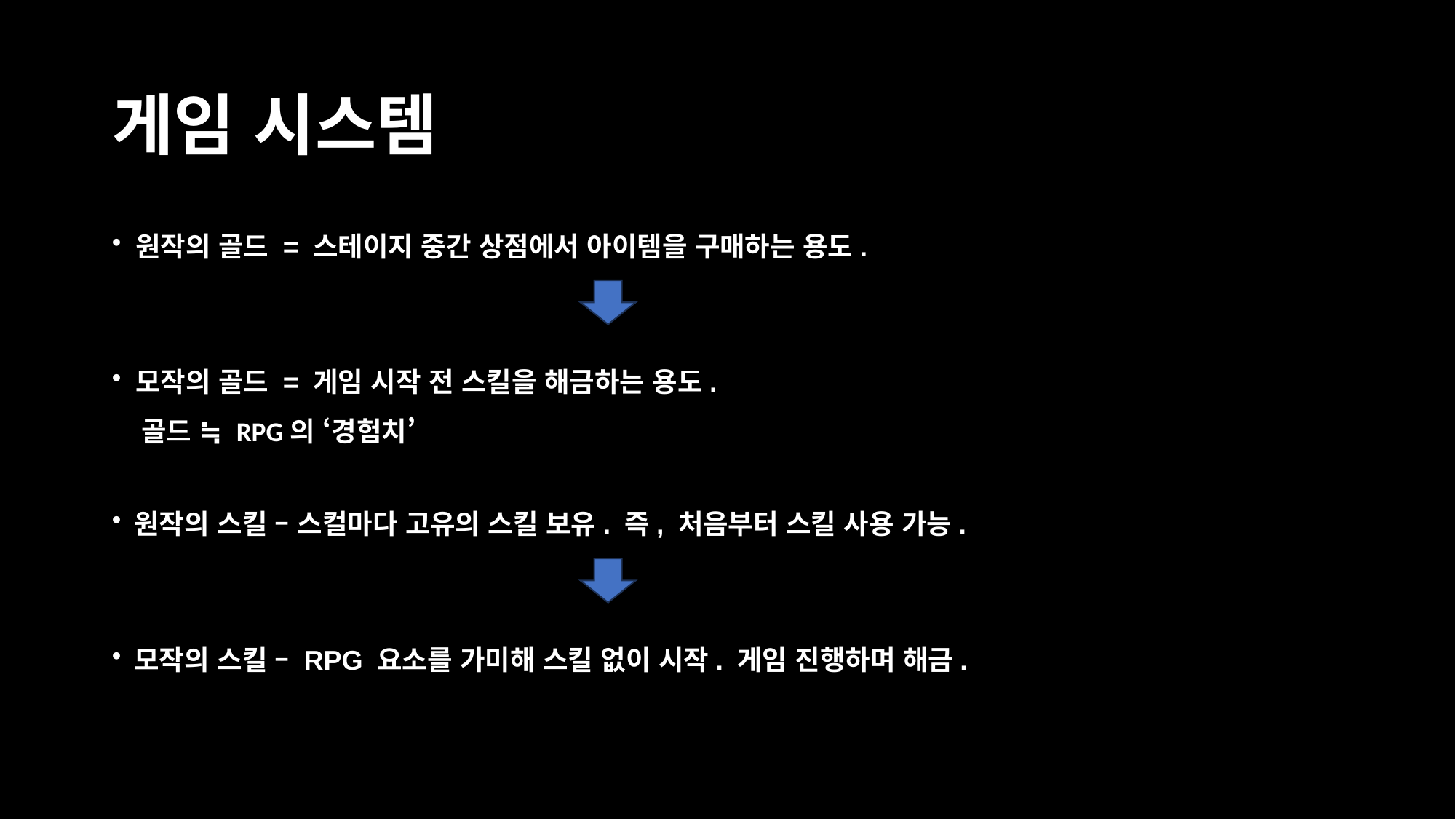

게임 시스템
 원작의 골드 = 스테이지 중간 상점에서 아이템을 구매하는 용도.

 모작의 골드 = 게임 시작 전 스킬을 해금하는 용도.
   골드 ≒ RPG의 ‘경험치’
 원작의 스킬 – 스컬마다 고유의 스킬 보유. 즉, 처음부터 스킬 사용 가능.

 모작의 스킬 – RPG 요소를 가미해 스킬 없이 시작. 게임 진행하며 해금.